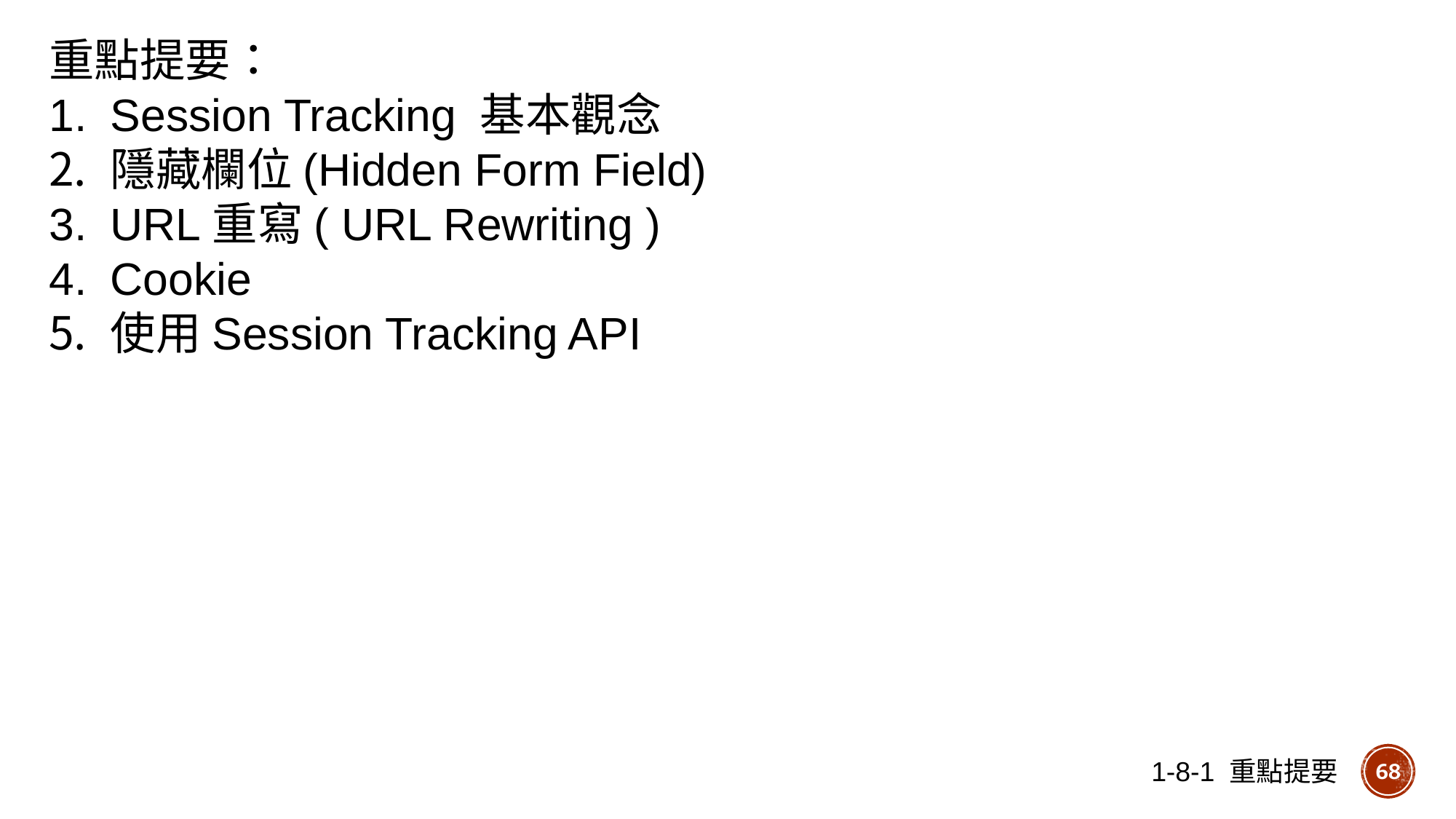

重點提要：
Session Tracking 基本觀念
隱藏欄位(Hidden Form Field)
URL重寫( URL Rewriting )
Cookie
使用Session Tracking API

1-8-1 重點提要
68